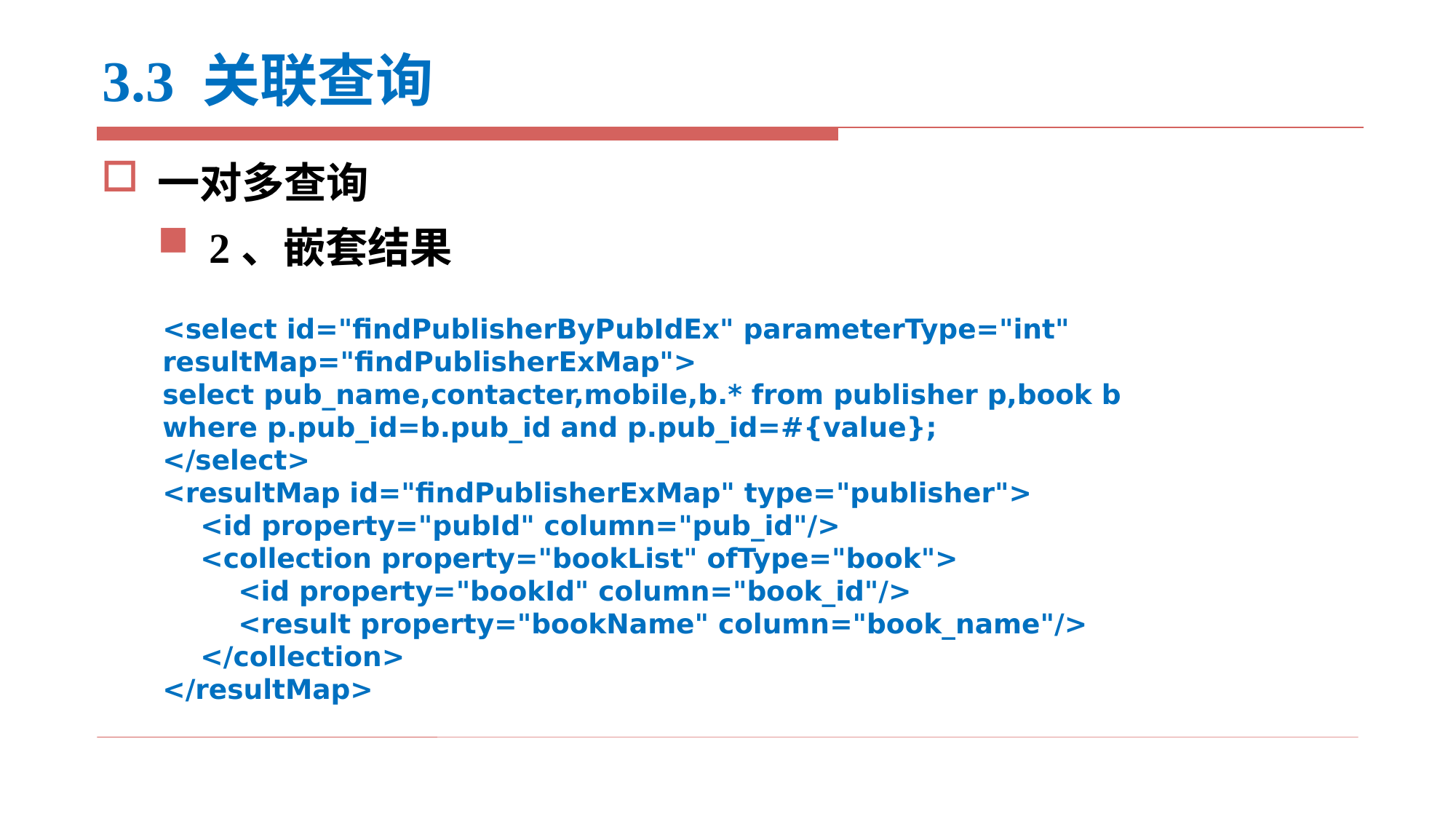

# 3.3 关联查询
一对多查询
2、嵌套结果

<select id="findPublisherByPubIdEx" parameterType="int" resultMap="findPublisherExMap">
select pub_name,contacter,mobile,b.* from publisher p,book b
where p.pub_id=b.pub_id and p.pub_id=#{value};
</select>
<resultMap id="findPublisherExMap" type="publisher">
    <id property="pubId" column="pub_id"/>
    <collection property="bookList" ofType="book">
        <id property="bookId" column="book_id"/>
        <result property="bookName" column="book_name"/>
    </collection>
</resultMap>
45